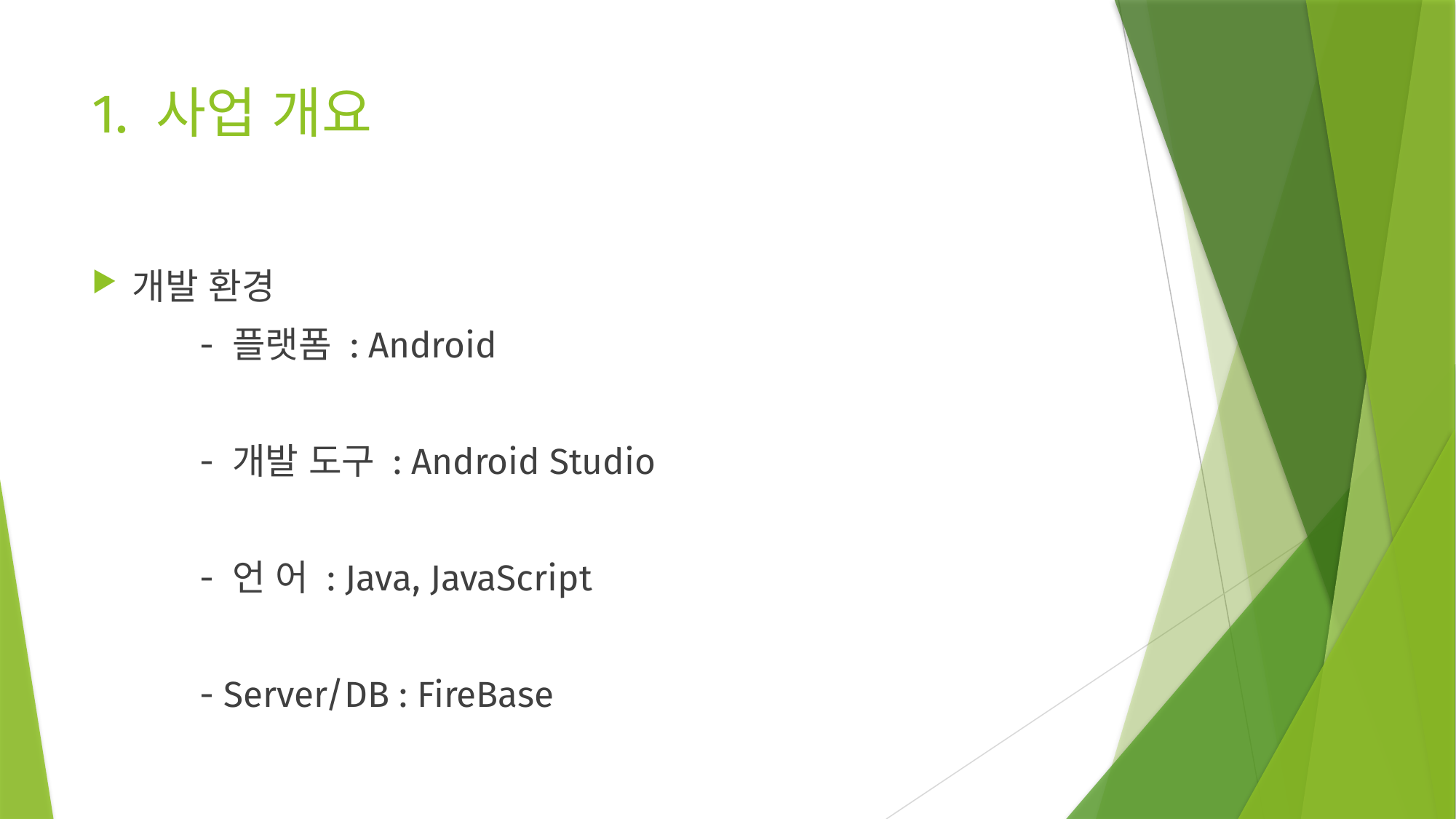

# 1. 사업 개요
개발 환경
	- 플랫폼 : Android

	- 개발 도구 : Android Studio

	- 언 어 : Java, JavaScript

	- Server/DB : FireBase